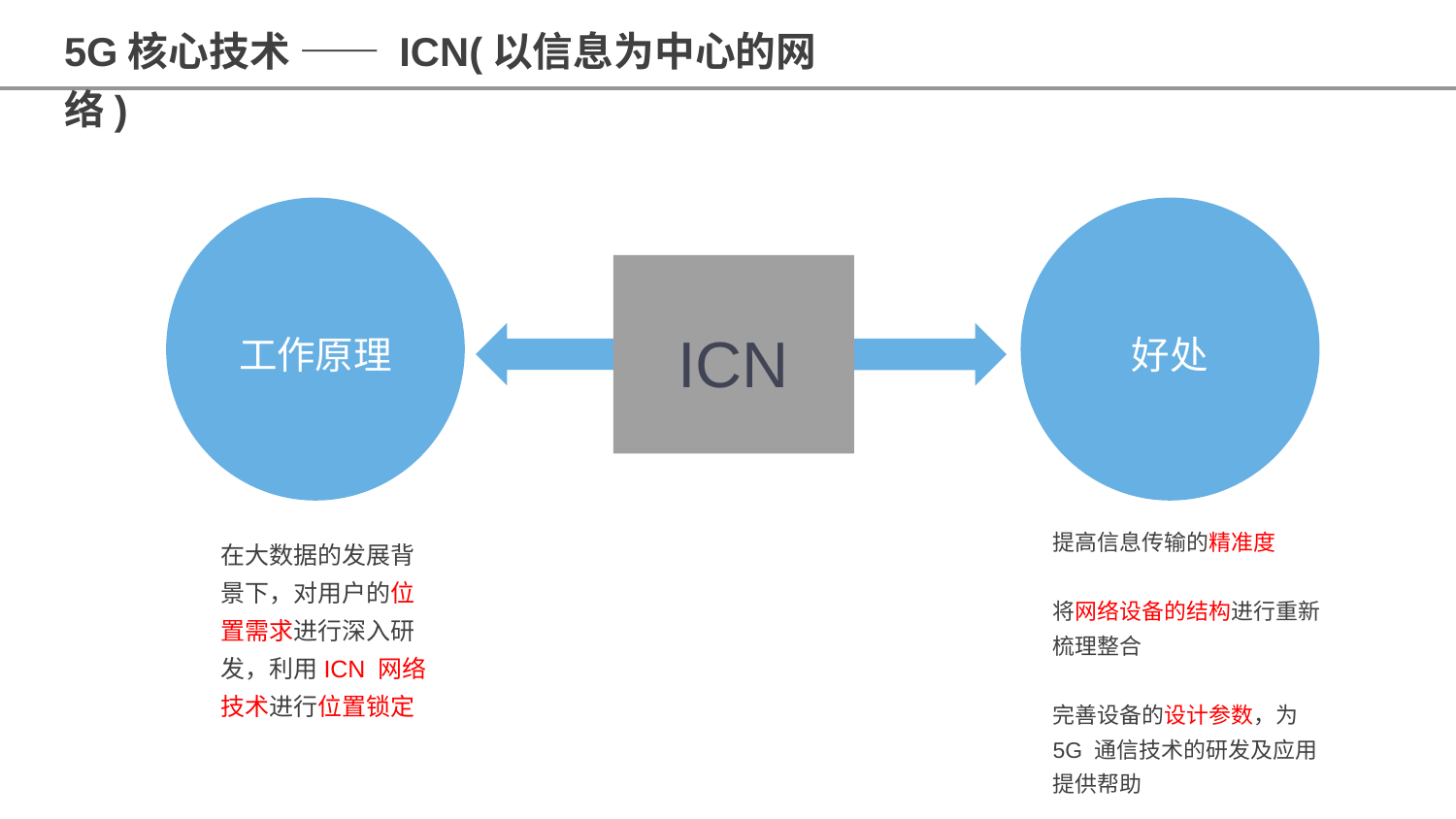

5G核心技术 —— ICN(以信息为中心的网络)
工作原理
好处
ICN

提高信息传输的精准度

将网络设备的结构进行重新梳理整合

完善设备的设计参数，为5G 通信技术的研发及应用提供帮助
在大数据的发展背景下，对用户的位置需求进行深入研发，利用ICN 网络技术进行位置锁定